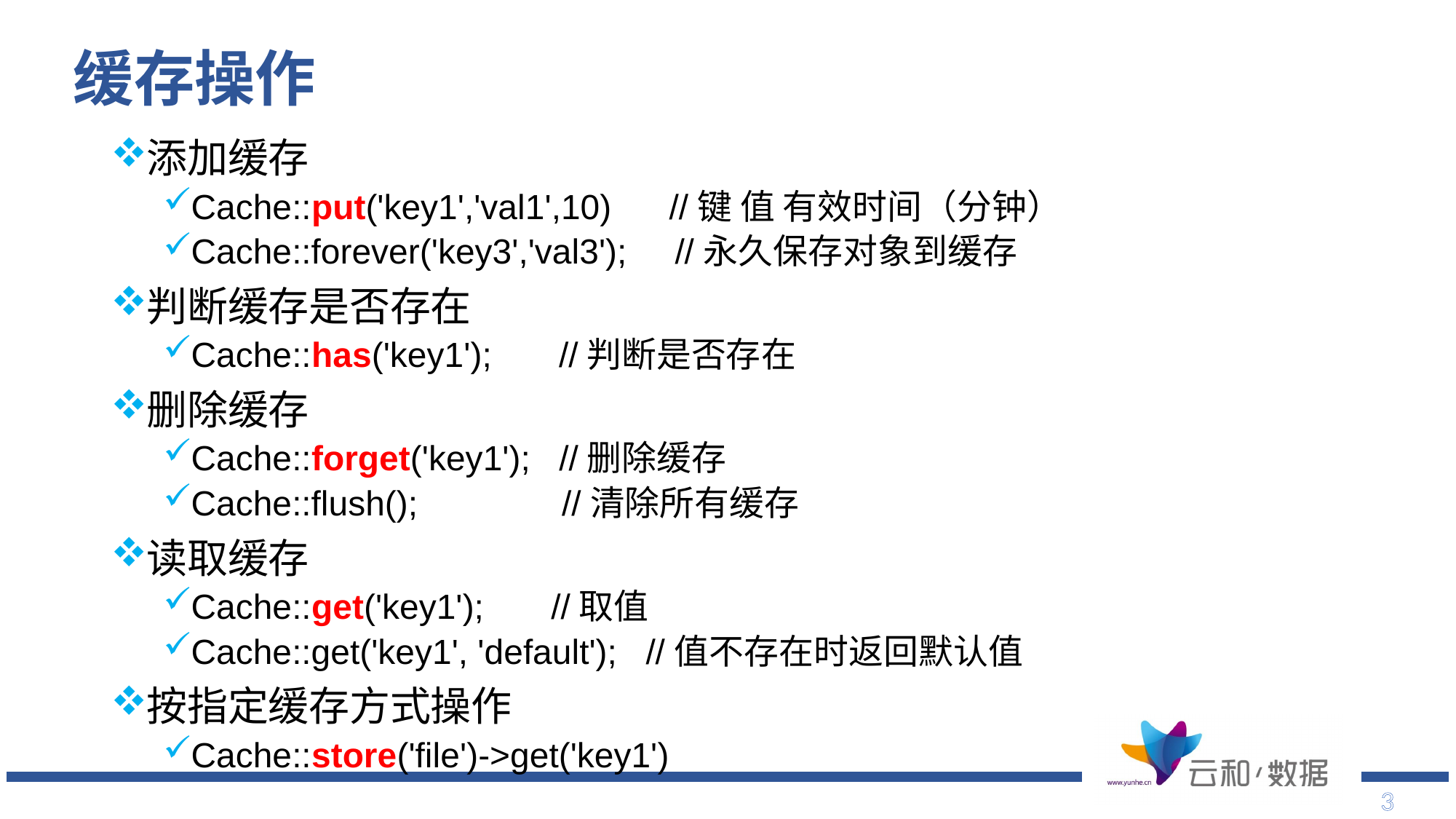

# 缓存操作
添加缓存
Cache::put('key1','val1',10)      //键 值 有效时间（分钟）
Cache::forever('key3','val3');     //永久保存对象到缓存
判断缓存是否存在
Cache::has('key1');       //判断是否存在
删除缓存
Cache::forget('key1');   //删除缓存
Cache::flush();               //清除所有缓存
读取缓存
Cache::get('key1');       //取值
Cache::get('key1', 'default');   //值不存在时返回默认值
按指定缓存方式操作
Cache::store('file')->get('key1')